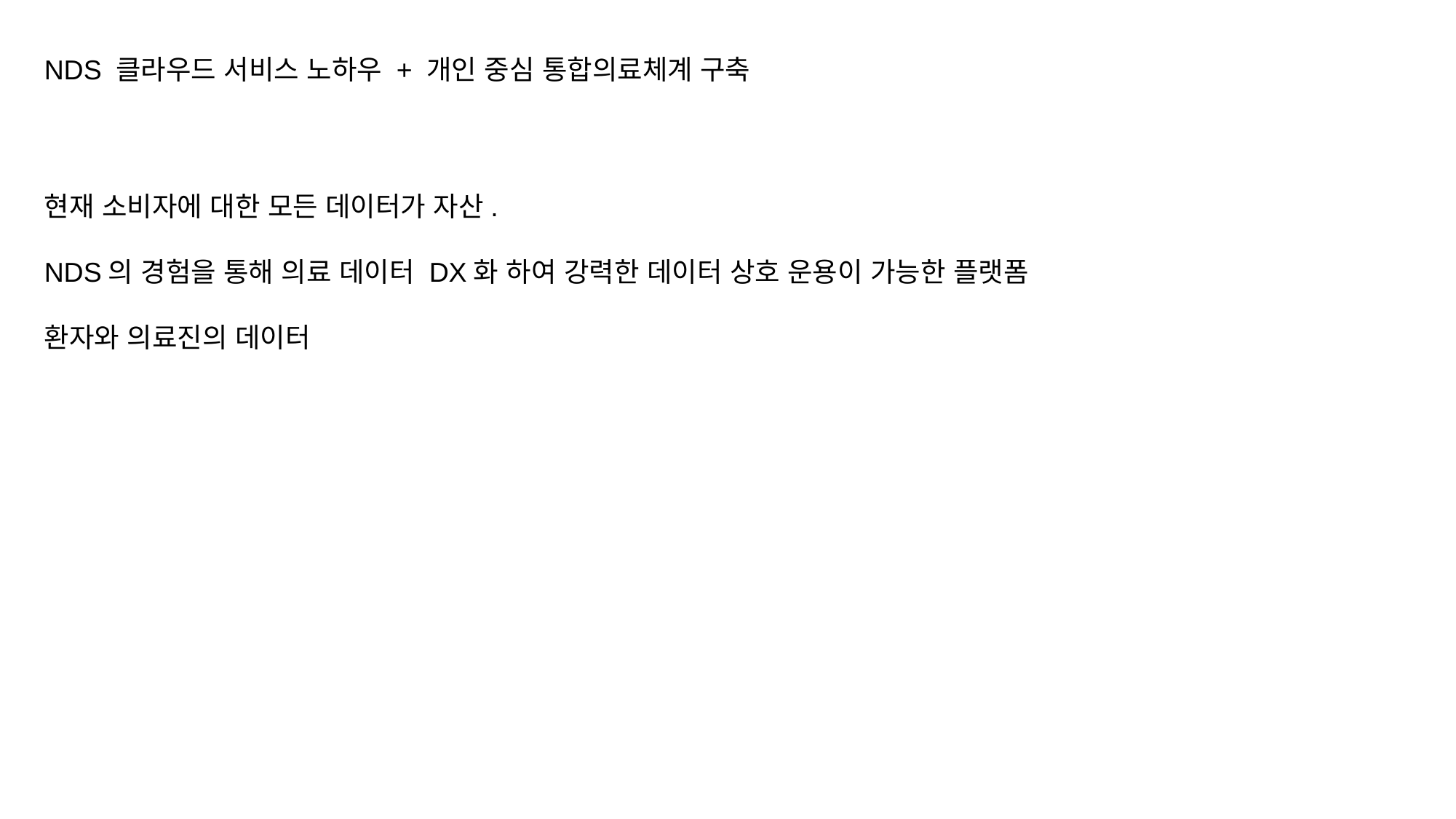

NDS 클라우드 서비스 노하우 + 개인 중심 통합의료체계 구축
현재 소비자에 대한 모든 데이터가 자산.

NDS의 경험을 통해 의료 데이터 DX화 하여 강력한 데이터 상호 운용이 가능한 플랫폼

환자와 의료진의 데이터